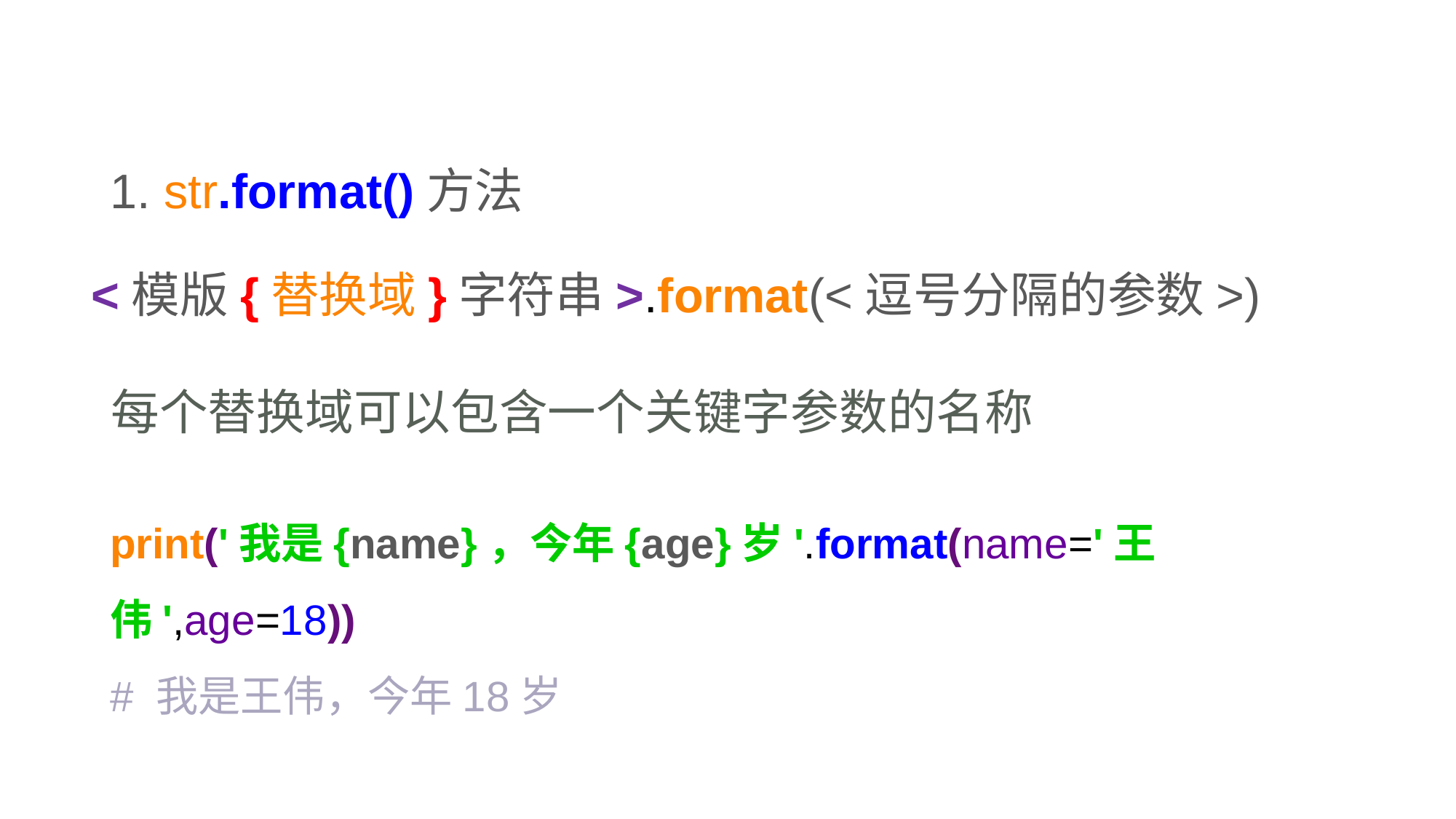

1. str.format()方法
<模版{替换域}字符串>.format(<逗号分隔的参数>)
<模版字符串>.format(<逗号分隔的参数>)
每个替换域可以包含一个关键字参数的名称
print('我是{name}，今年{age}岁'.format(name='王伟',age=18))
# 我是王伟，今年18岁